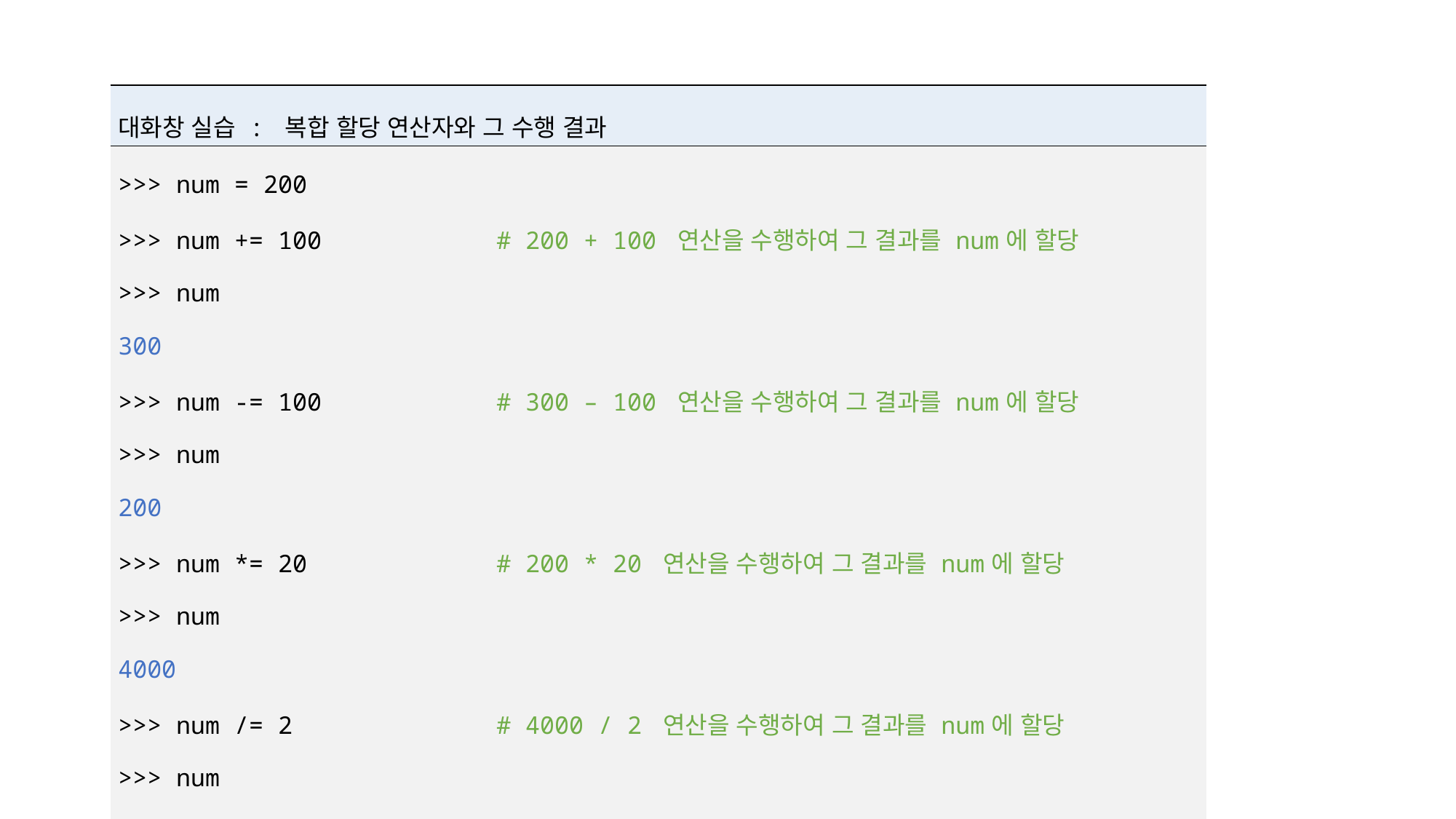

| 대화창 실습 : 복합 할당 연산자와 그 수행 결과 |
| --- |
| >>> num = 200 >>> num += 100 # 200 + 100 연산을 수행하여 그 결과를 num에 할당 >>> num 300 >>> num -= 100 # 300 – 100 연산을 수행하여 그 결과를 num에 할당 >>> num 200 >>> num \*= 20 # 200 \* 20 연산을 수행하여 그 결과를 num에 할당 >>> num 4000 >>> num /= 2 # 4000 / 2 연산을 수행하여 그 결과를 num에 할당 >>> num 2000.0 |